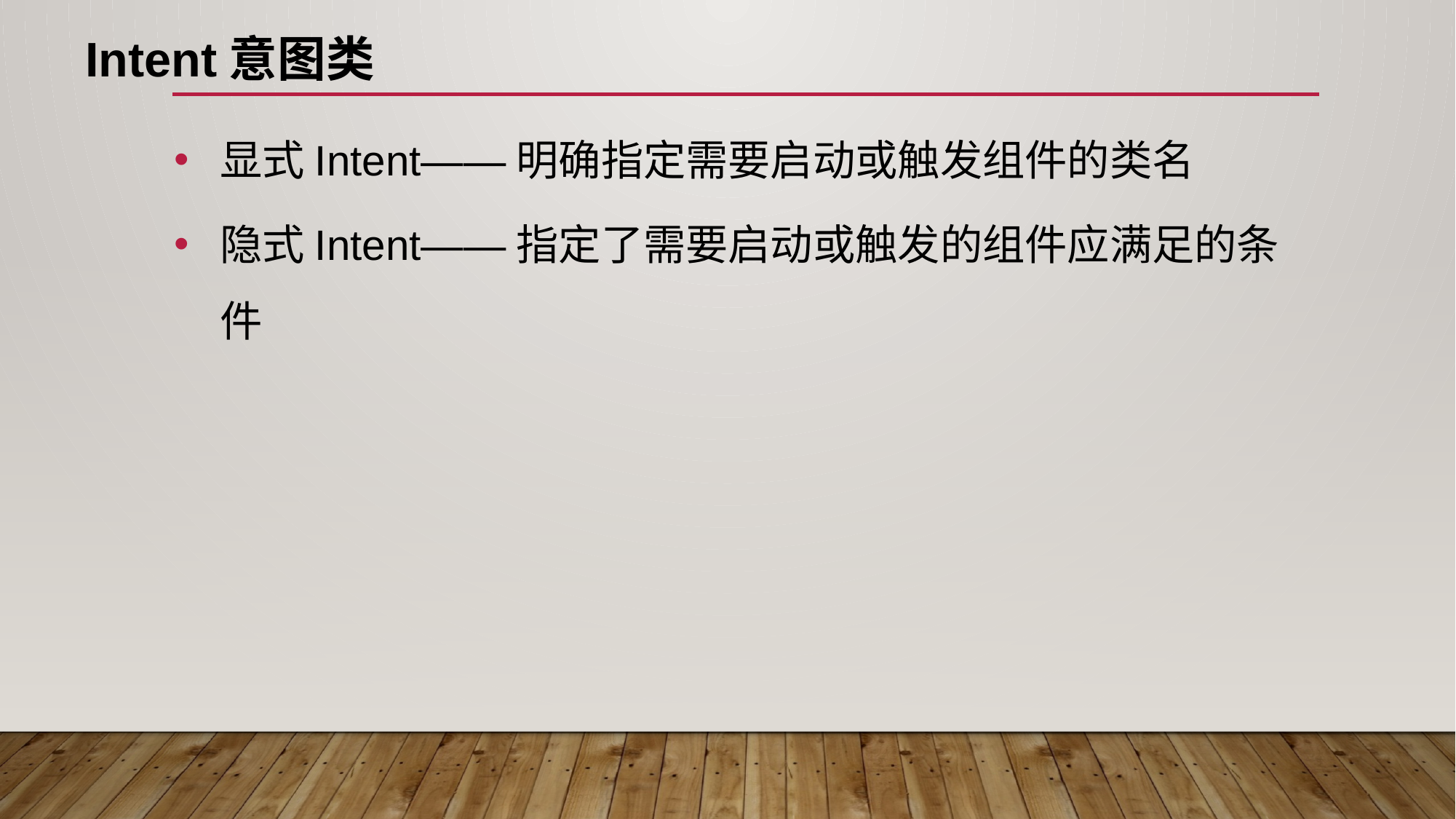

# Intent意图类
显式Intent——明确指定需要启动或触发组件的类名
隐式Intent——指定了需要启动或触发的组件应满足的条件